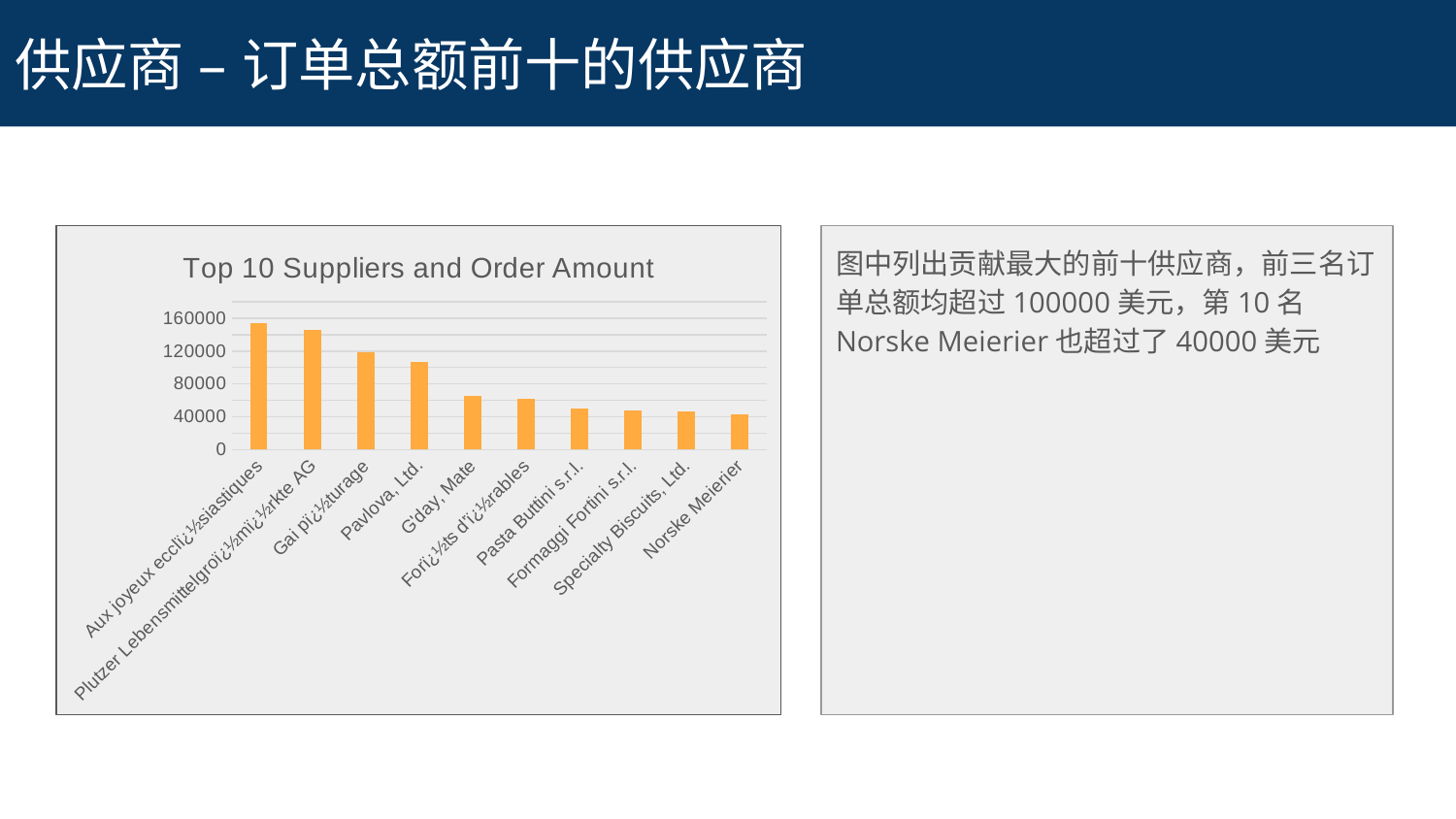

# 供应商 – 订单总额前十的供应商

### Chart: Top 10 Suppliers and Order Amount

| Category | TotalCost |
|---|---|
| Aux joyeux ecclï¿½siastiques | 153691.275 |
| Plutzer Lebensmittelgroï¿½mï¿½rkte AG | 145372.3995 |
| Gai pï¿½turage | 117981.18 |
| Pavlova, Ltd. | 106459.7755 |
| G'day, Mate | 65626.77 |
| Forï¿½ts d'ï¿½rables | 61587.57 |
| Pasta Buttini s.r.l. | 50254.61 |
| Formaggi Fortini s.r.l. | 48225.165 |
| Specialty Biscuits, Ltd. | 46243.98 |
| Norske Meierier | 43141.51 |
图中列出贡献最大的前十供应商，前三名订单总额均超过100000美元，第10名Norske Meierier也超过了40000美元